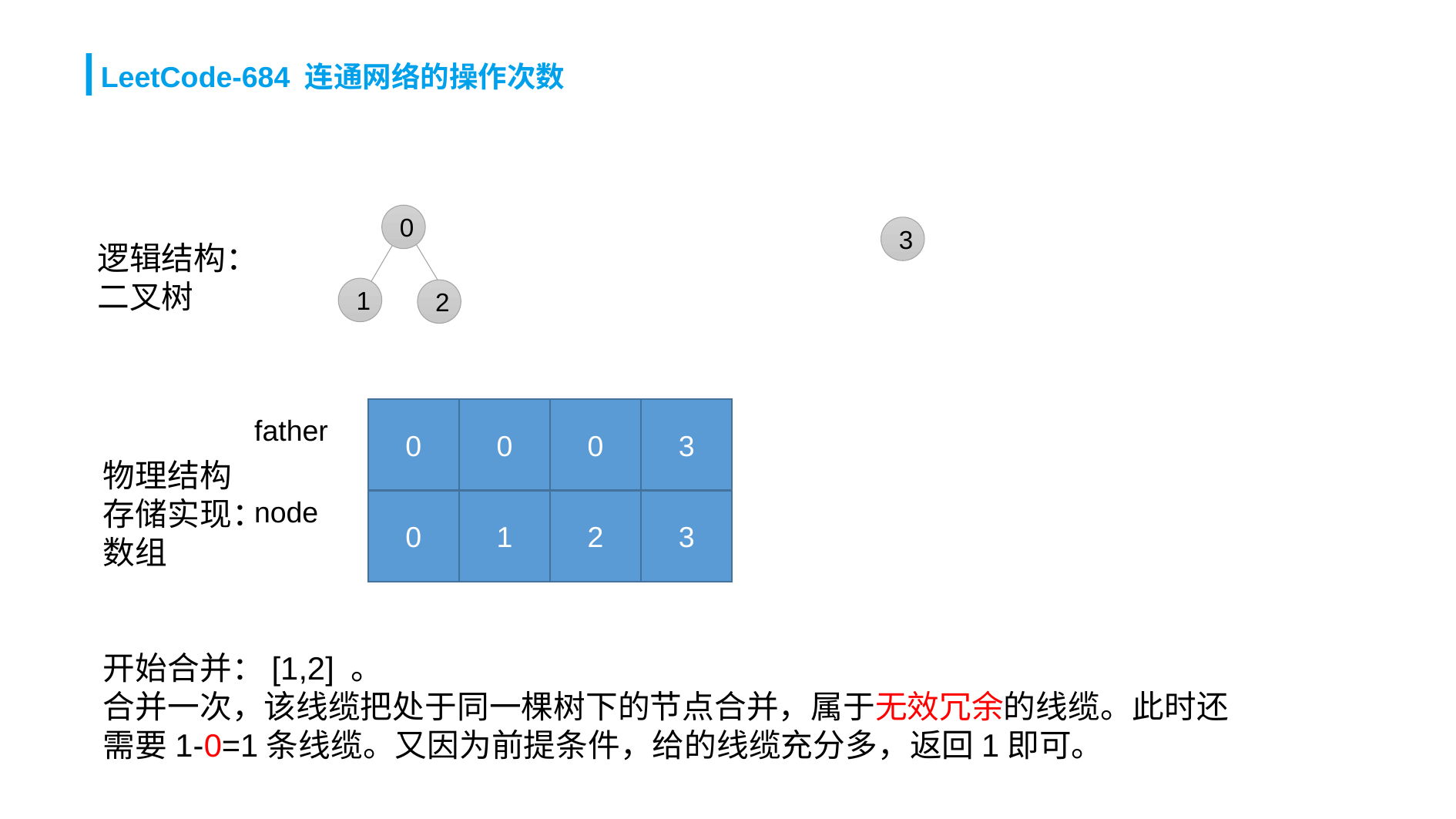

LeetCode-684 连通网络的操作次数
0
3
逻辑结构：二叉树
1
2
0
0
0
3
father
物理结构存储实现：数组
node
0
1
2
3
开始合并：[1,2] 。
合并一次，该线缆把处于同一棵树下的节点合并，属于无效冗余的线缆。此时还需要1-0=1条线缆。又因为前提条件，给的线缆充分多，返回1即可。